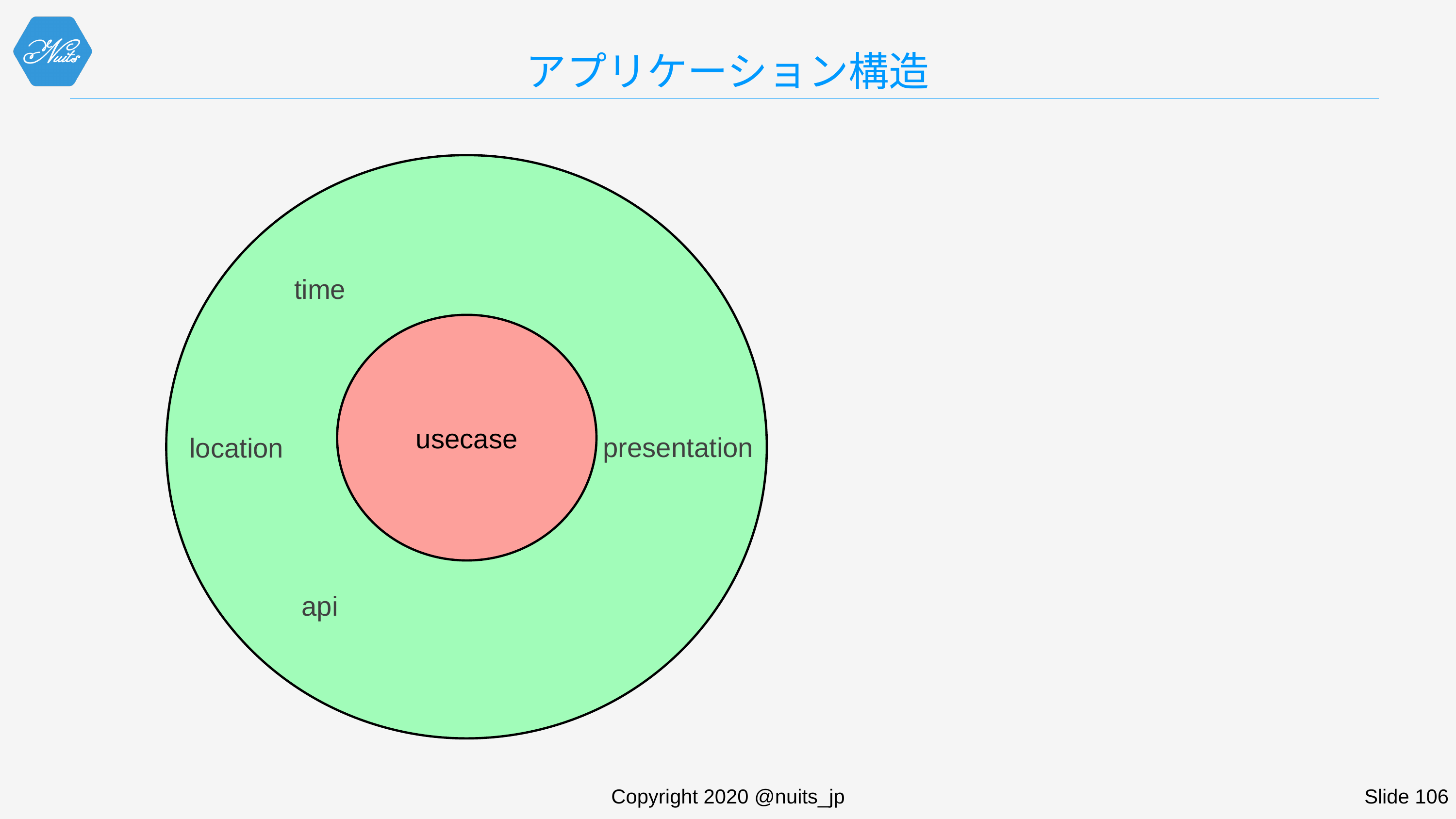

# アプリケーション構造

time
usecase
presentation
location
api